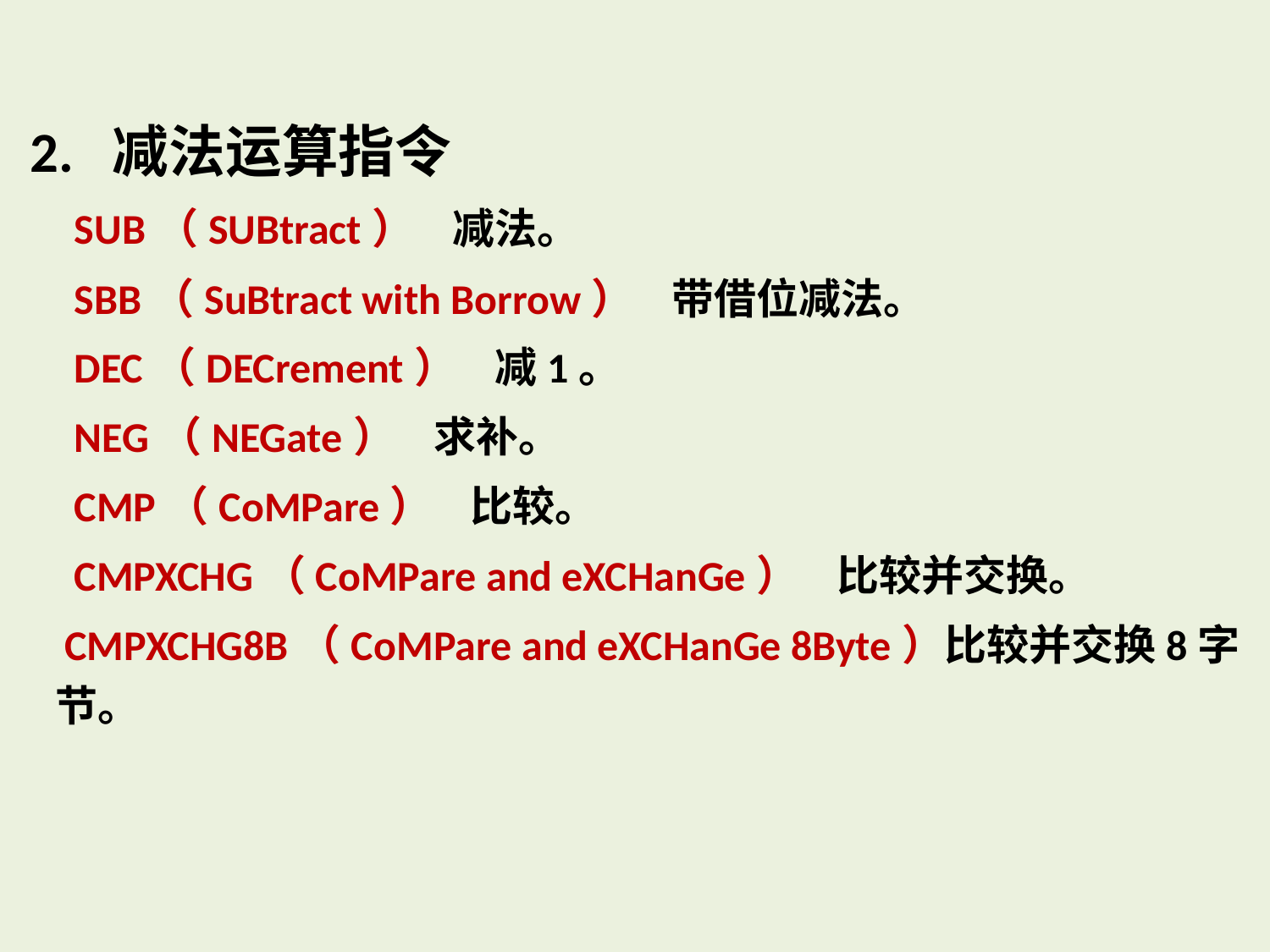

2.  减法运算指令
       SUB（SUBtract）    减法。
       SBB（SuBtract with Borrow）    带借位减法。
       DEC（DECrement）    减1。
       NEG（NEGate）    求补。
       CMP（CoMPare）    比较。
       CMPXCHG（CoMPare and eXCHanGe）    比较并交换。
      CMPXCHG8B（CoMPare and eXCHanGe 8Byte）比较并交换8字节。
142